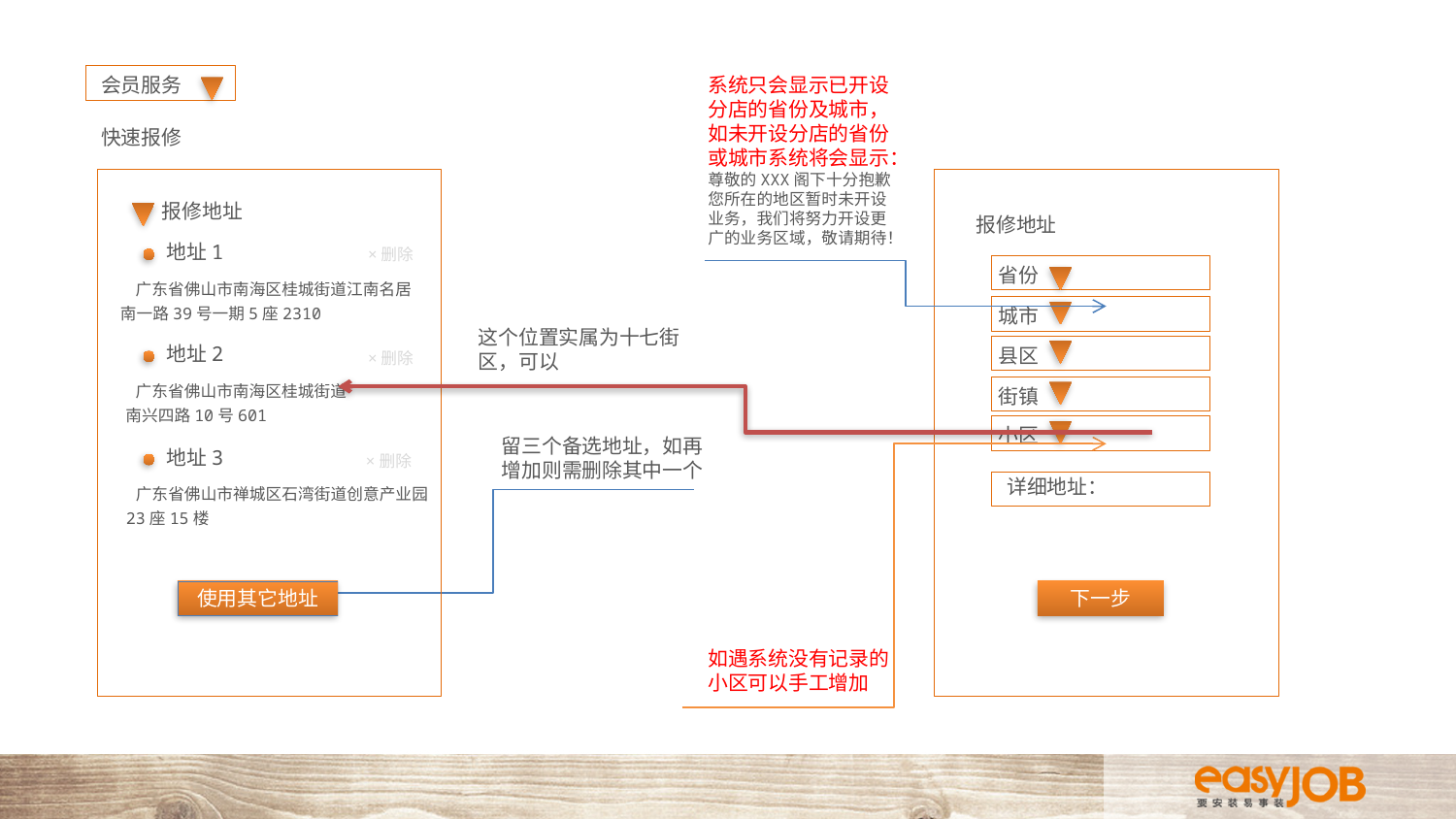

会员服务

系统只会显示已开设分店的省份及城市，如未开设分店的省份或城市系统将会显示：尊敬的XXX阁下十分抱歉您所在的地区暂时未开设业务，我们将努力开设更广的业务区域，敬请期待！

快速报修

报修地址

地址1
×删除

广东省佛山市南海区桂城街道江南名居
南一路39号一期5座2310
地址2
×删除

广东省佛山市南海区桂城街道
南兴四路10号601
地址3
×删除

广东省佛山市禅城区石湾街道创意产业园
23座15楼
使用其它地址

报修地址
省份

城市

县区

街镇

小区

详细地址：

下一步
这个位置实属为十七街区，可以
留三个备选地址，如再增加则需删除其中一个
如遇系统没有记录的小区可以手工增加